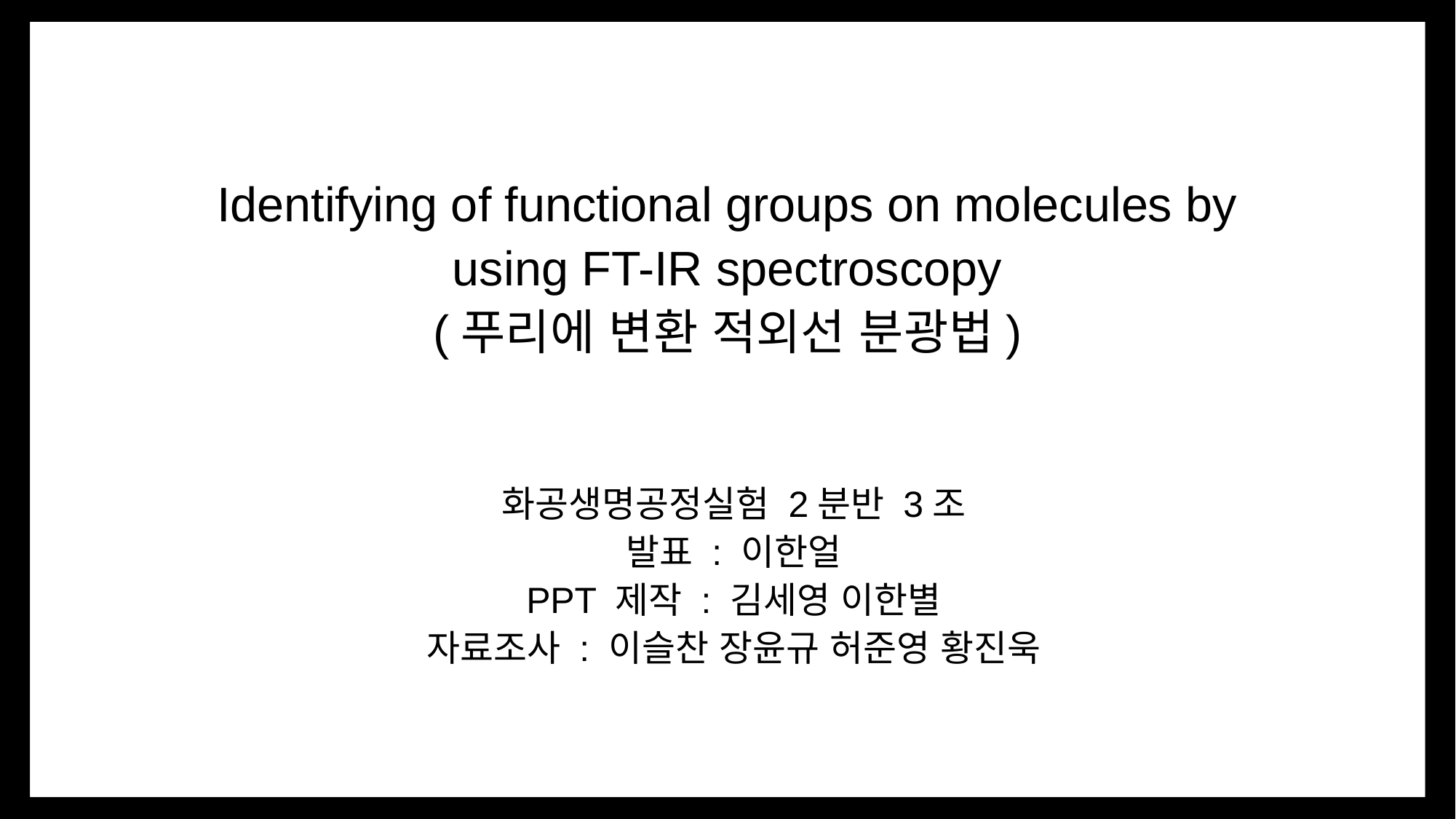

Identifying of functional groups on molecules by using FT-IR spectroscopy
(푸리에 변환 적외선 분광법)
화공생명공정실험 2분반 3조
발표 : 이한얼
PPT 제작 : 김세영 이한별
자료조사 : 이슬찬 장윤규 허준영 황진욱